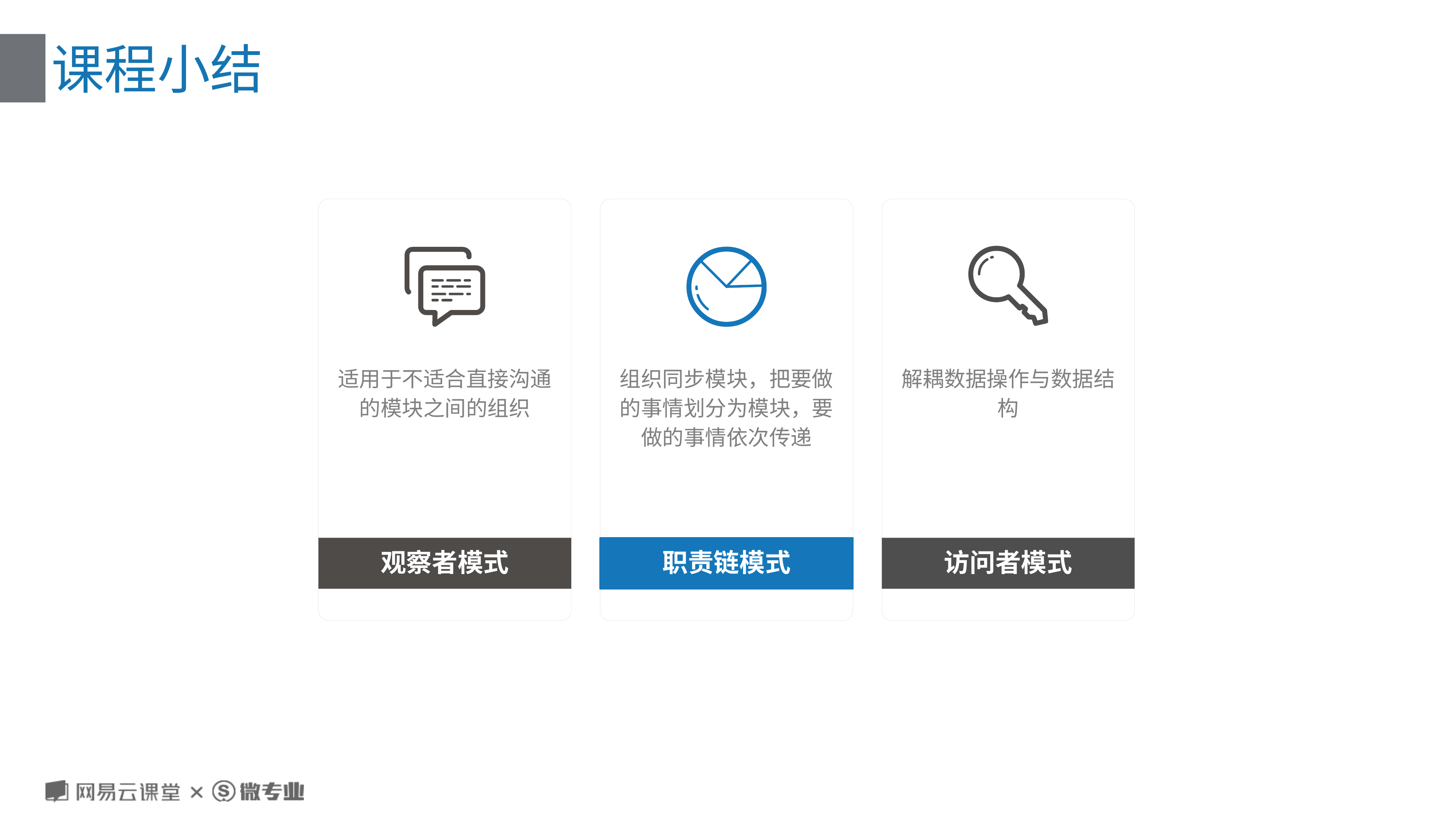

课程小结
# 课程小结

适用于不适合直接沟通的模块之间的组织
组织同步模块，把要做的事情划分为模块，要做的事情依次传递
解耦数据操作与数据结构

观察者模式
职责链模式
访问者模式